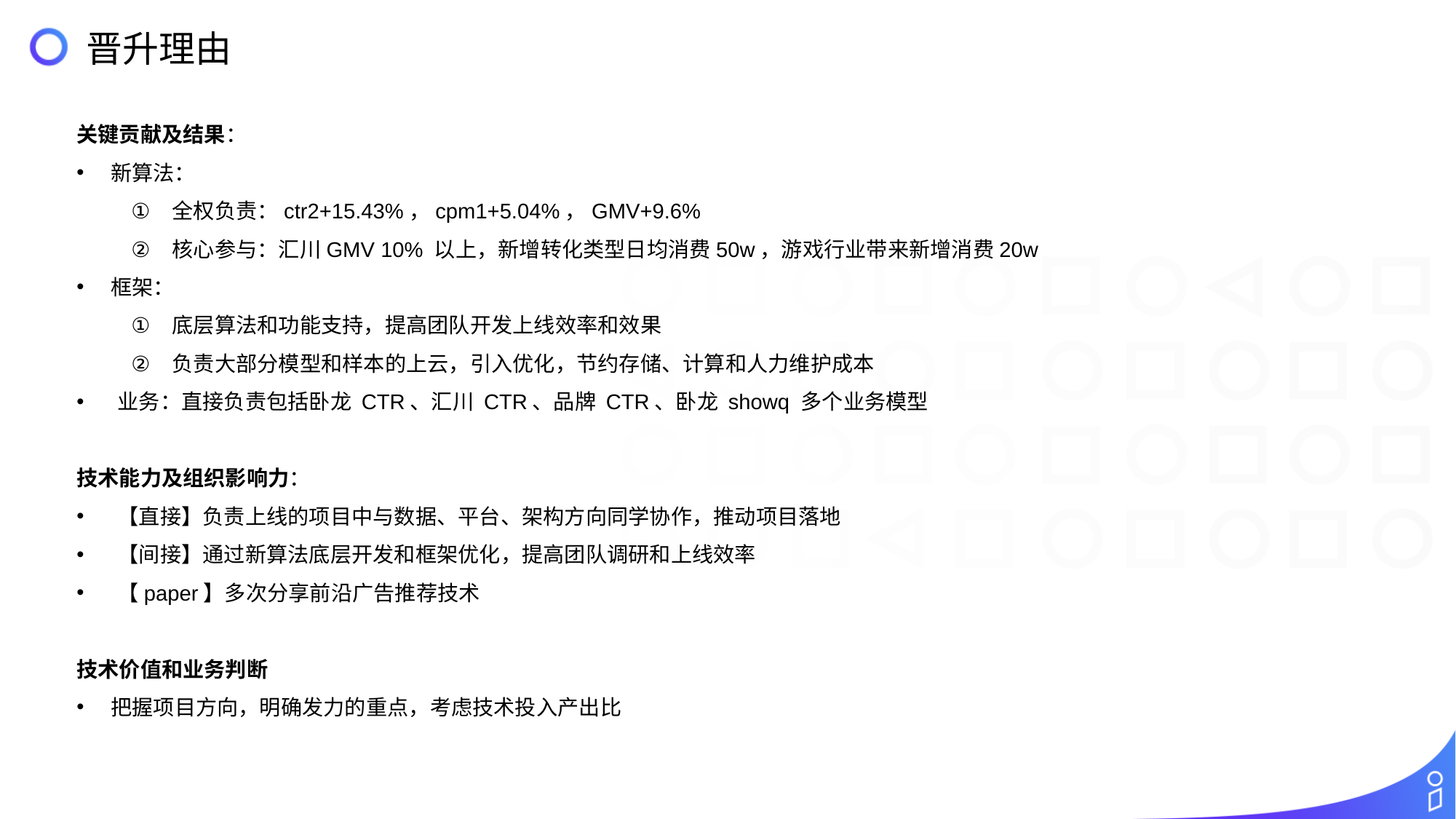

# 晋升理由
关键贡献及结果：
新算法：
全权负责：ctr2+15.43%，cpm1+5.04%，GMV+9.6%
核心参与：汇川GMV 10% 以上，新增转化类型日均消费50w，游戏行业带来新增消费20w
框架：
底层算法和功能支持，提高团队开发上线效率和效果
负责大部分模型和样本的上云，引入优化，节约存储、计算和人力维护成本
业务：直接负责包括卧龙 CTR、汇川 CTR、品牌 CTR、卧龙 showq 多个业务模型

技术能力及组织影响力：
【直接】负责上线的项目中与数据、平台、架构方向同学协作，推动项目落地
【间接】通过新算法底层开发和框架优化，提高团队调研和上线效率
【paper】多次分享前沿广告推荐技术

技术价值和业务判断
把握项目方向，明确发力的重点，考虑技术投入产出比